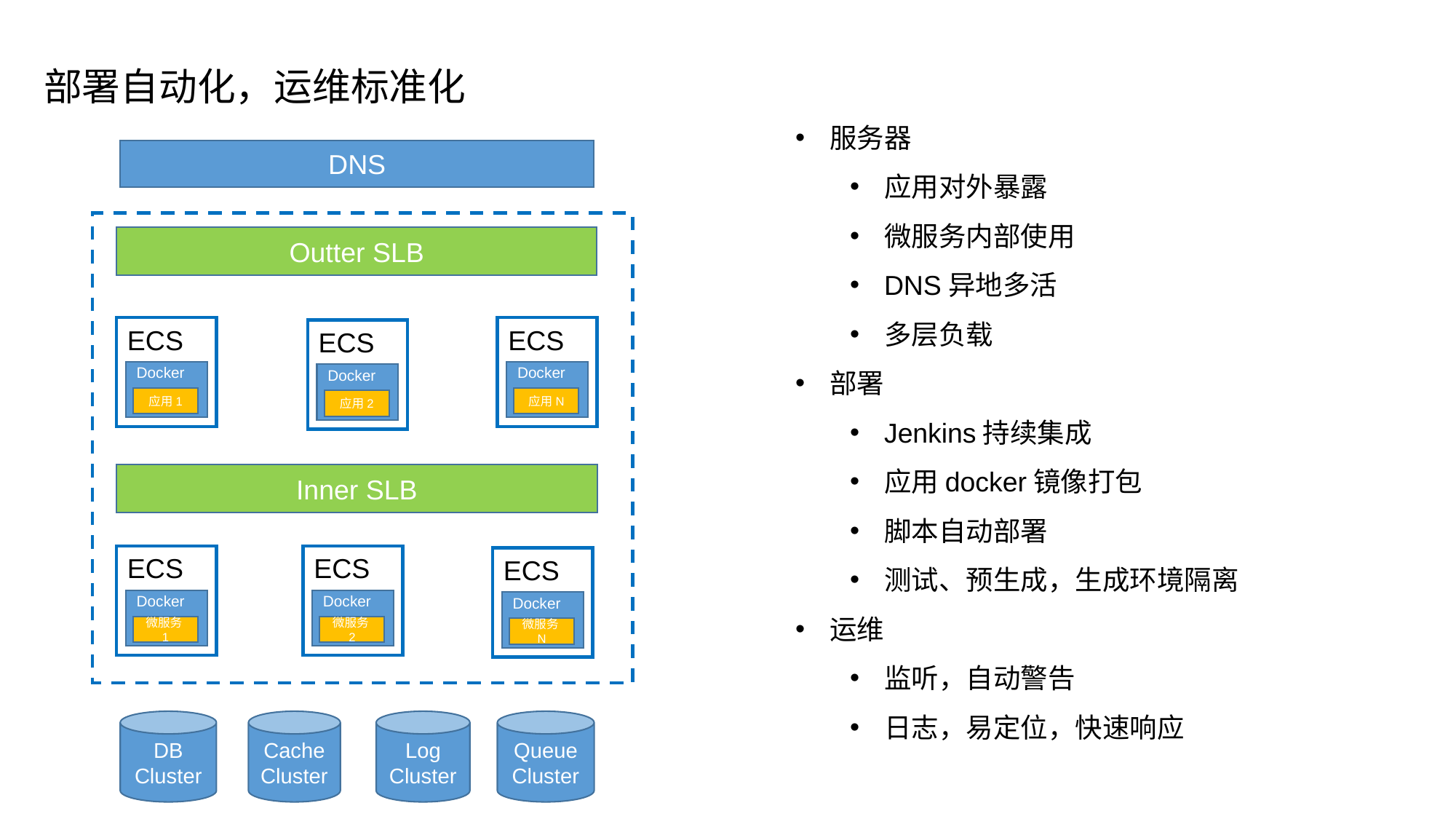

# 部署自动化，运维标准化
服务器
应用对外暴露
微服务内部使用
DNS异地多活
多层负载
部署
Jenkins持续集成
应用docker镜像打包
脚本自动部署
测试、预生成，生成环境隔离
运维
监听，自动警告
日志，易定位，快速响应

DNS

Outter SLB

ECS
Docker

应用1

ECS
Docker

应用N

ECS
Docker

应用2
Inner SLB

ECS
Docker

微服务1

ECS
Docker

微服务2

ECS
Docker

微服务N
Queue
Cluster
DB
Cluster
Cache
Cluster
Log
Cluster